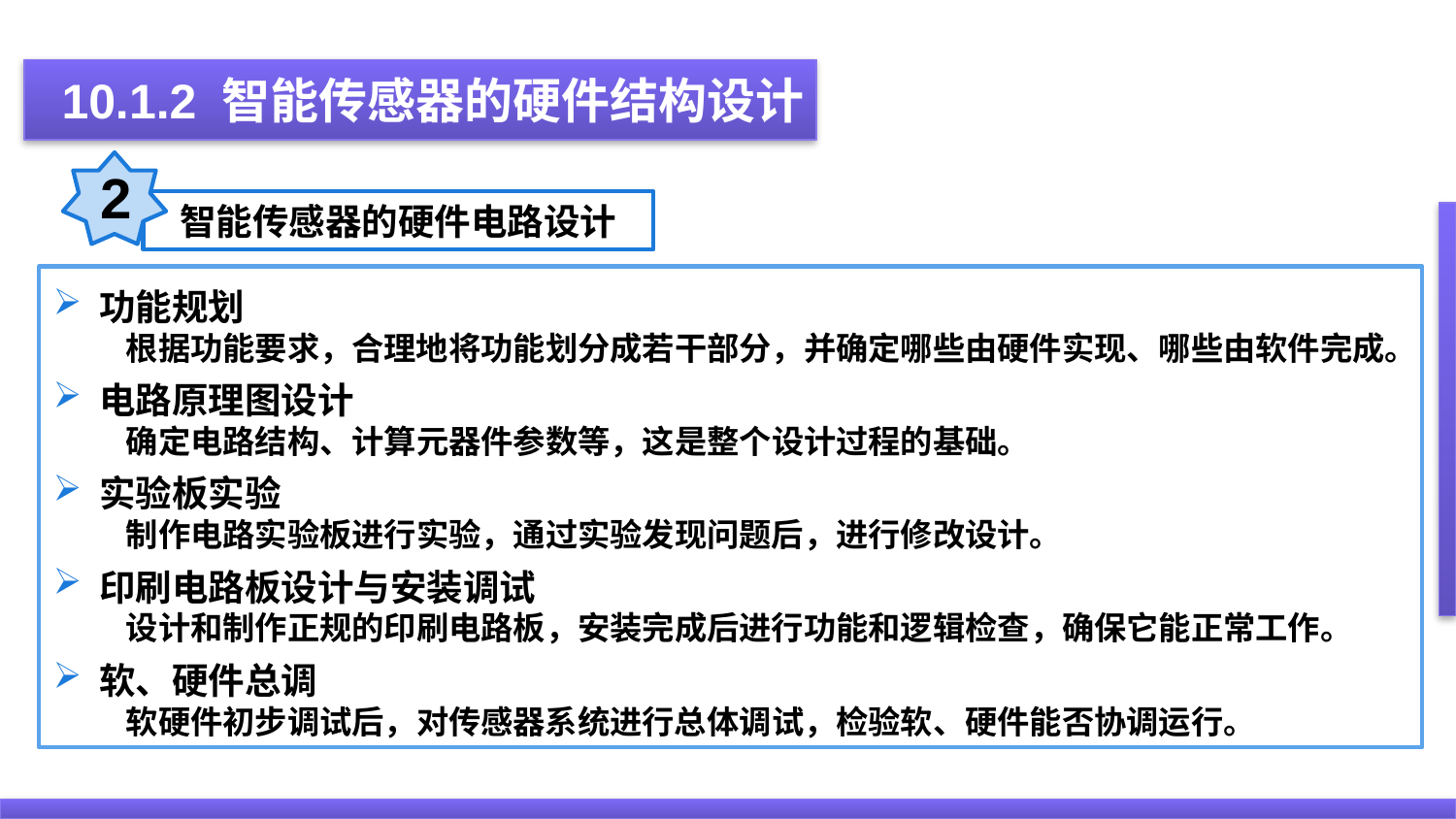

10.1.2 智能传感器的硬件结构设计
 10.1.2 智能传感器的硬件结构设计
2
智能传感器的硬件电路设计
功能规划
根据功能要求，合理地将功能划分成若干部分，并确定哪些由硬件实现、哪些由软件完成。
电路原理图设计
确定电路结构、计算元器件参数等，这是整个设计过程的基础。
实验板实验
制作电路实验板进行实验，通过实验发现问题后，进行修改设计。
印刷电路板设计与安装调试
设计和制作正规的印刷电路板，安装完成后进行功能和逻辑检查，确保它能正常工作。
软、硬件总调
软硬件初步调试后，对传感器系统进行总体调试，检验软、硬件能否协调运行。